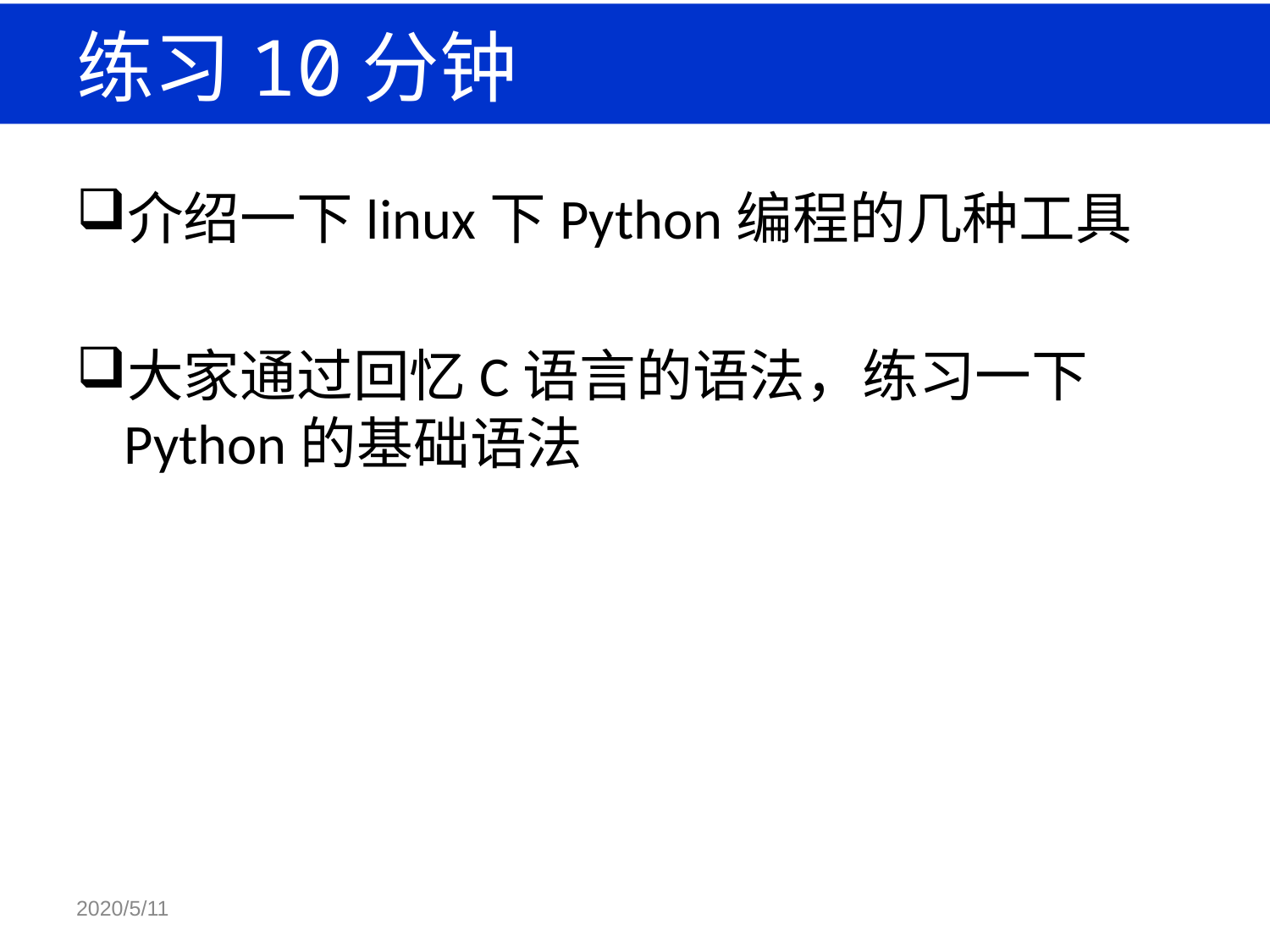

# 练习10分钟
介绍一下linux下Python编程的几种工具

大家通过回忆C语言的语法，练习一下Python的基础语法

2020/5/11